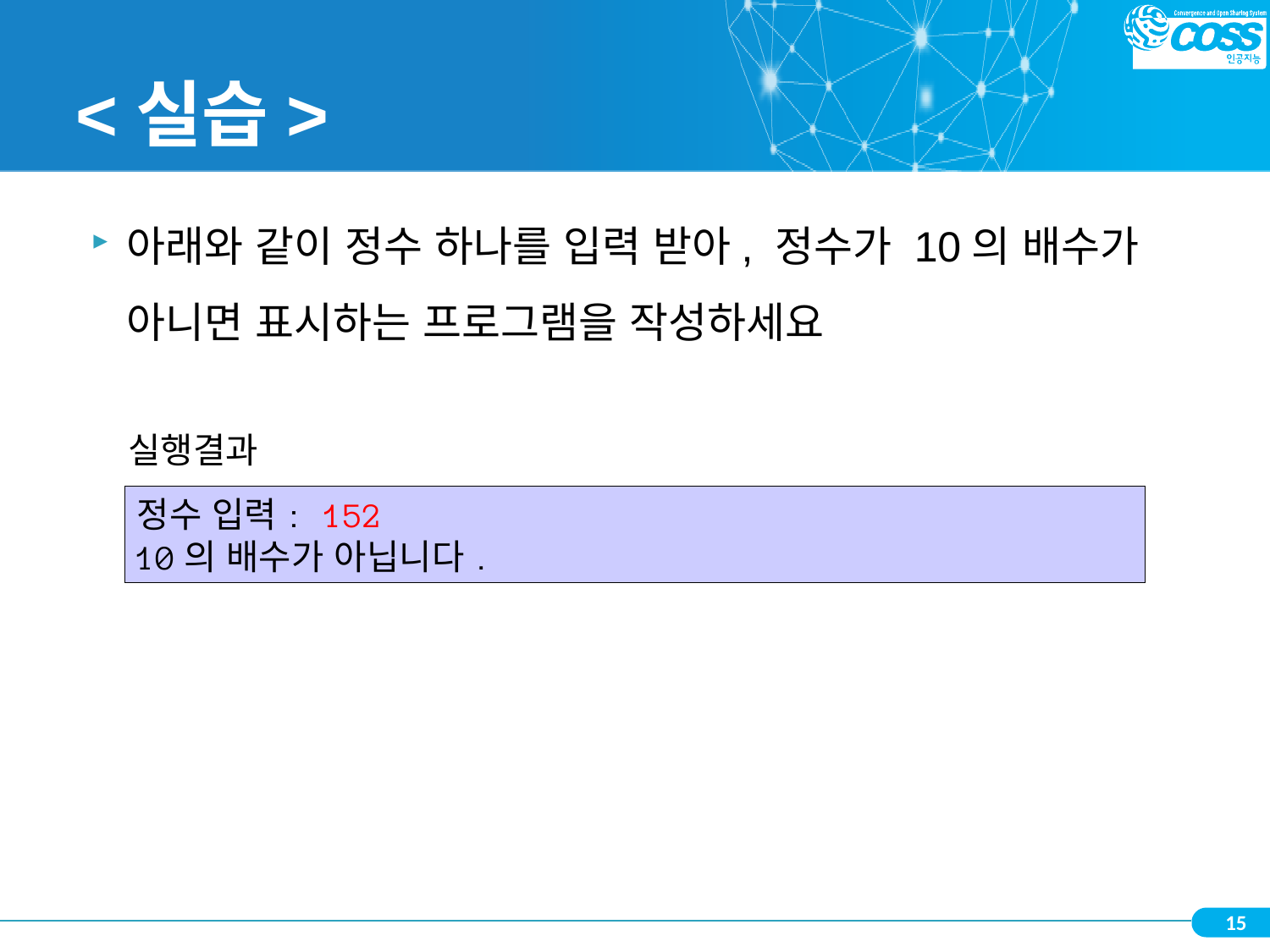

# <실습>
아래와 같이 정수 하나를 입력 받아, 정수가 10의 배수가 아니면 표시하는 프로그램을 작성하세요
실행결과
정수 입력: 152
10의 배수가 아닙니다.